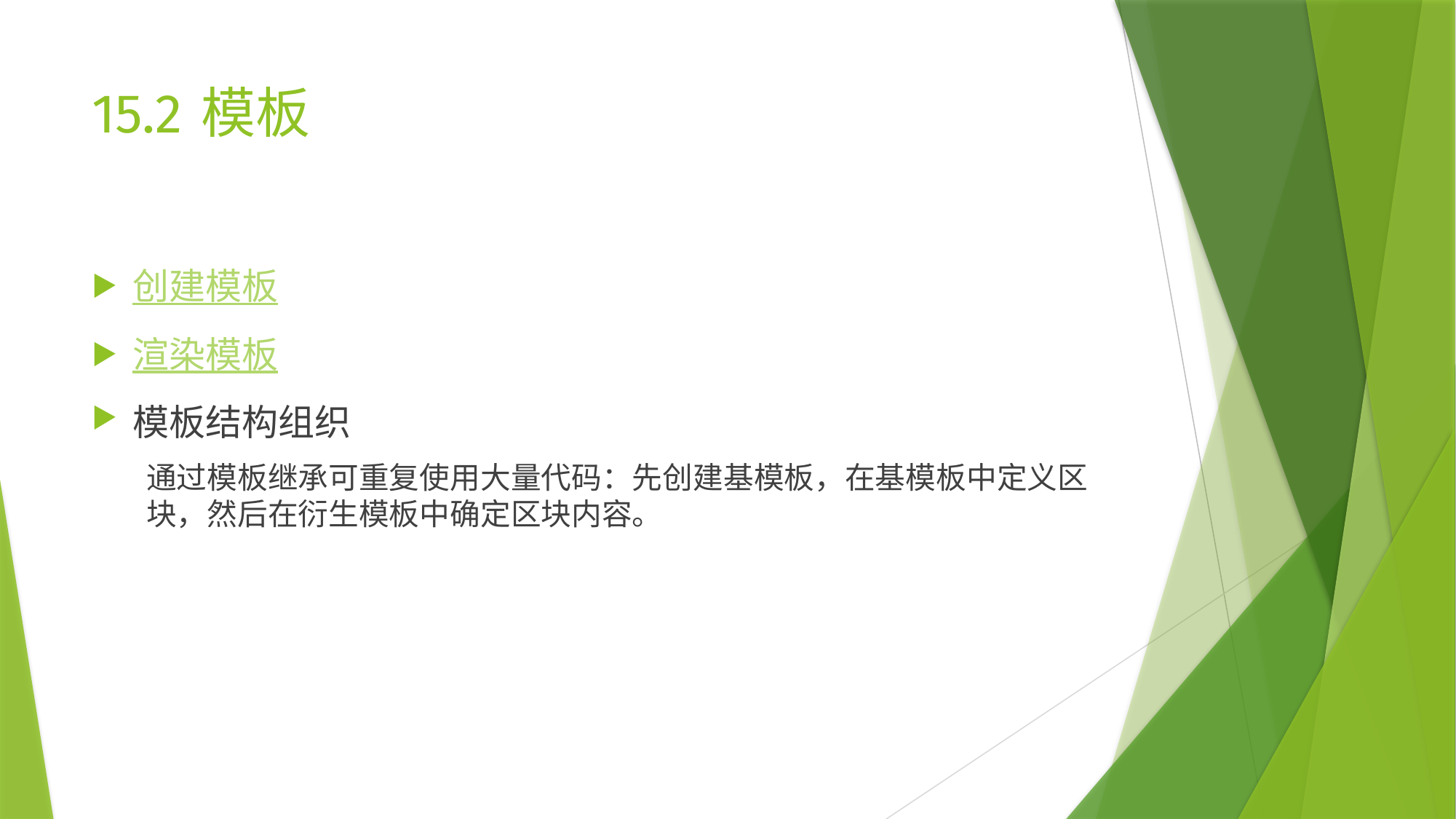

# 15.2	模板
创建模板
渲染模板
模板结构组织
通过模板继承可重复使用大量代码：先创建基模板，在基模板中定义区块，然后在衍生模板中确定区块内容。